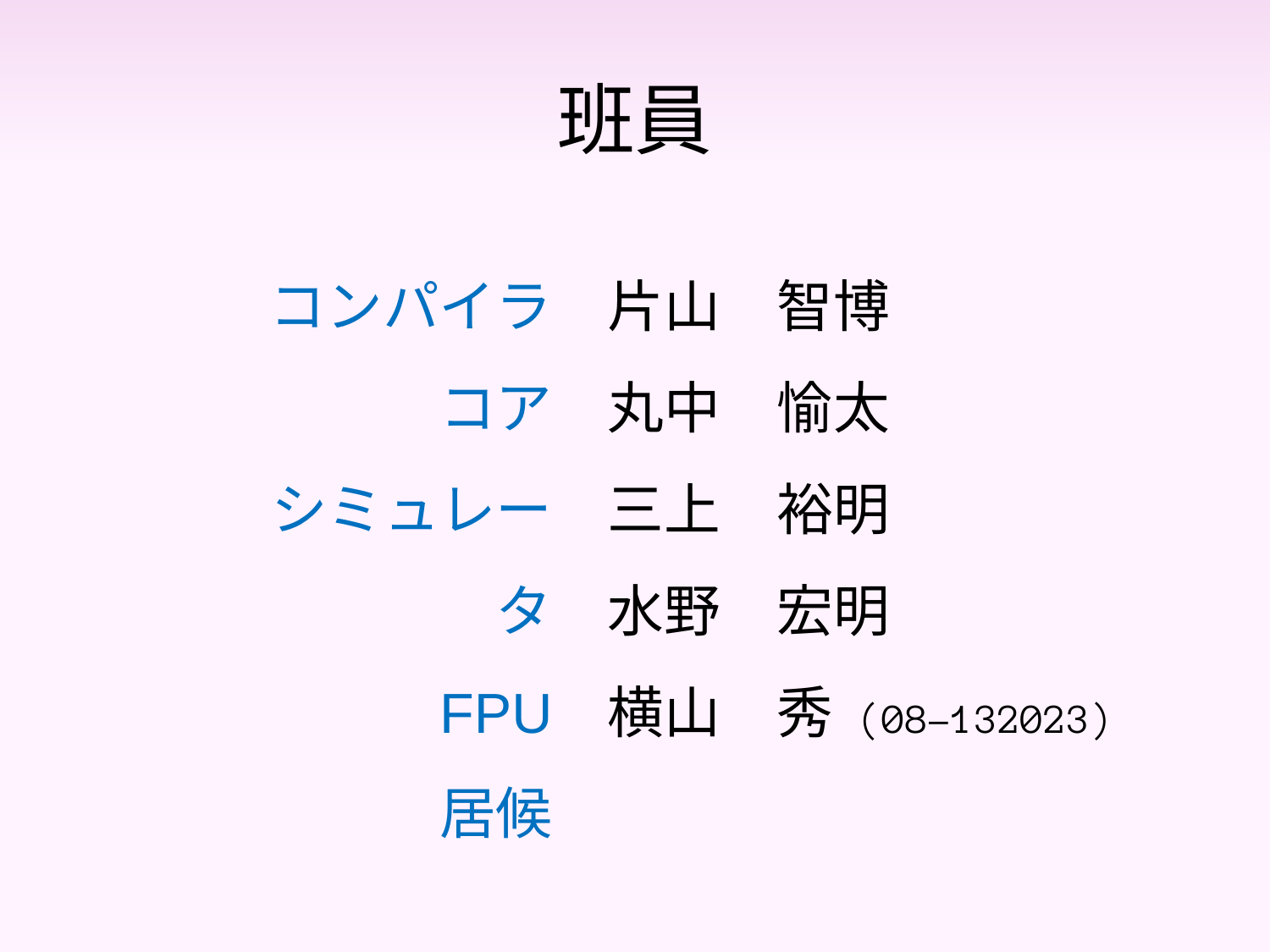

# 班員
コンパイラ
コア
シミュレータ
FPU
居候
片山　智博
丸中　愉太
三上　裕明
水野　宏明
横山　秀 (08-132023)